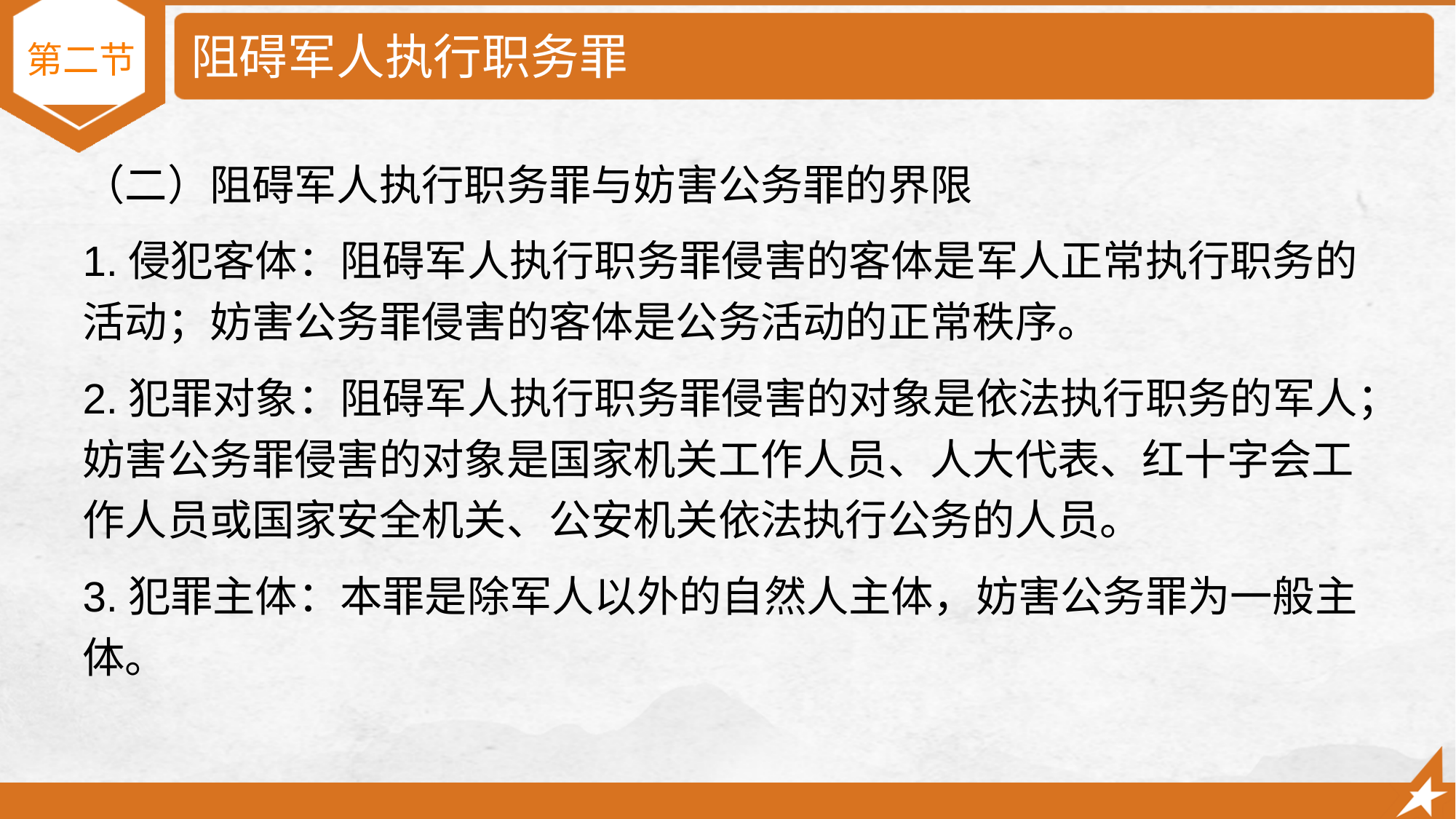

# 阻碍军人执行职务罪
第二节
（二）阻碍军人执行职务罪与妨害公务罪的界限
1.侵犯客体：阻碍军人执行职务罪侵害的客体是军人正常执行职务的活动；妨害公务罪侵害的客体是公务活动的正常秩序。
2.犯罪对象：阻碍军人执行职务罪侵害的对象是依法执行职务的军人；妨害公务罪侵害的对象是国家机关工作人员、人大代表、红十字会工作人员或国家安全机关、公安机关依法执行公务的人员。
3.犯罪主体：本罪是除军人以外的自然人主体，妨害公务罪为一般主体。